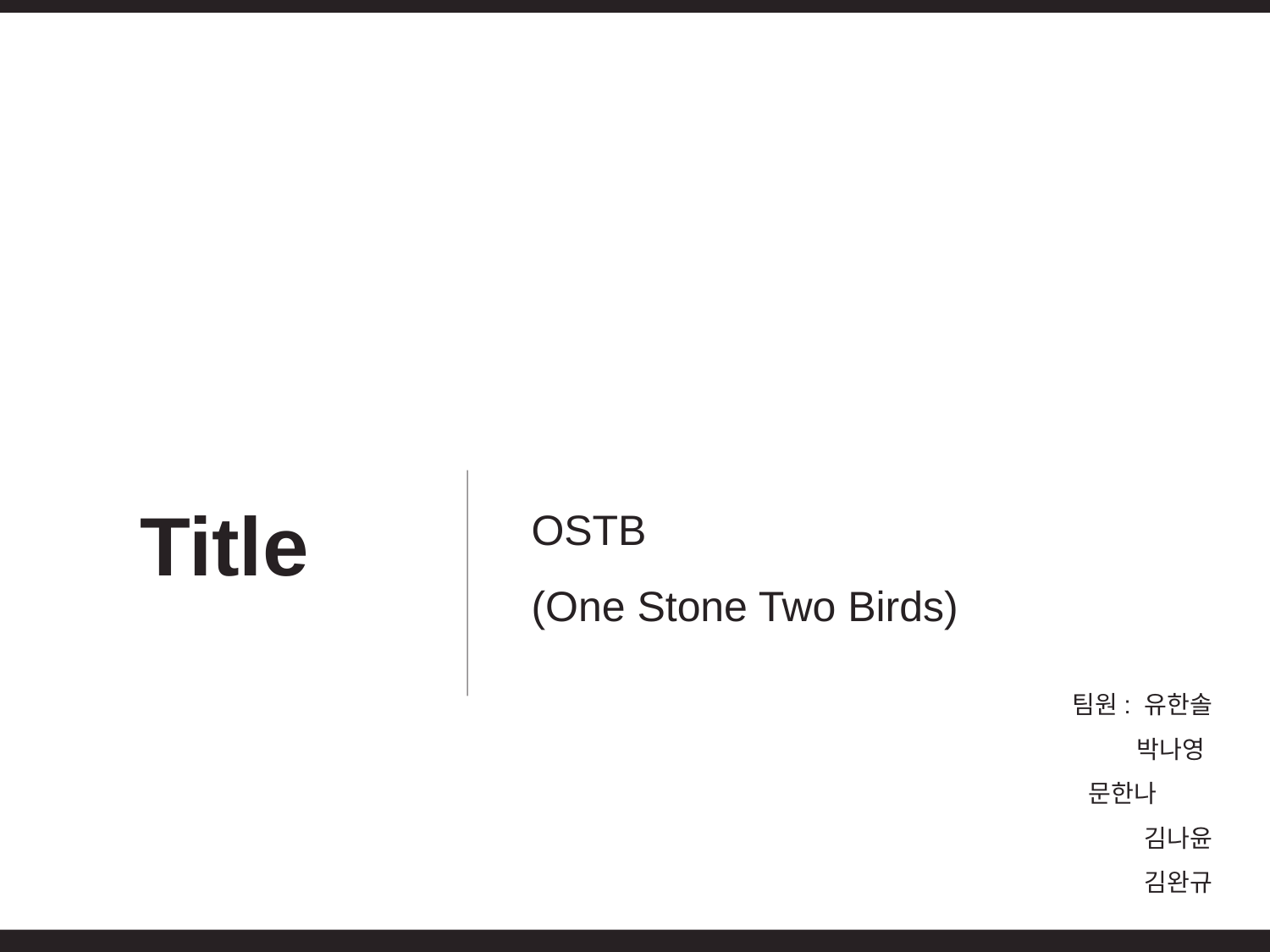

OSTB
(One Stone Two Birds)

팀원: 유한솔
박나영
	     문한나
김나윤
김완규

Title